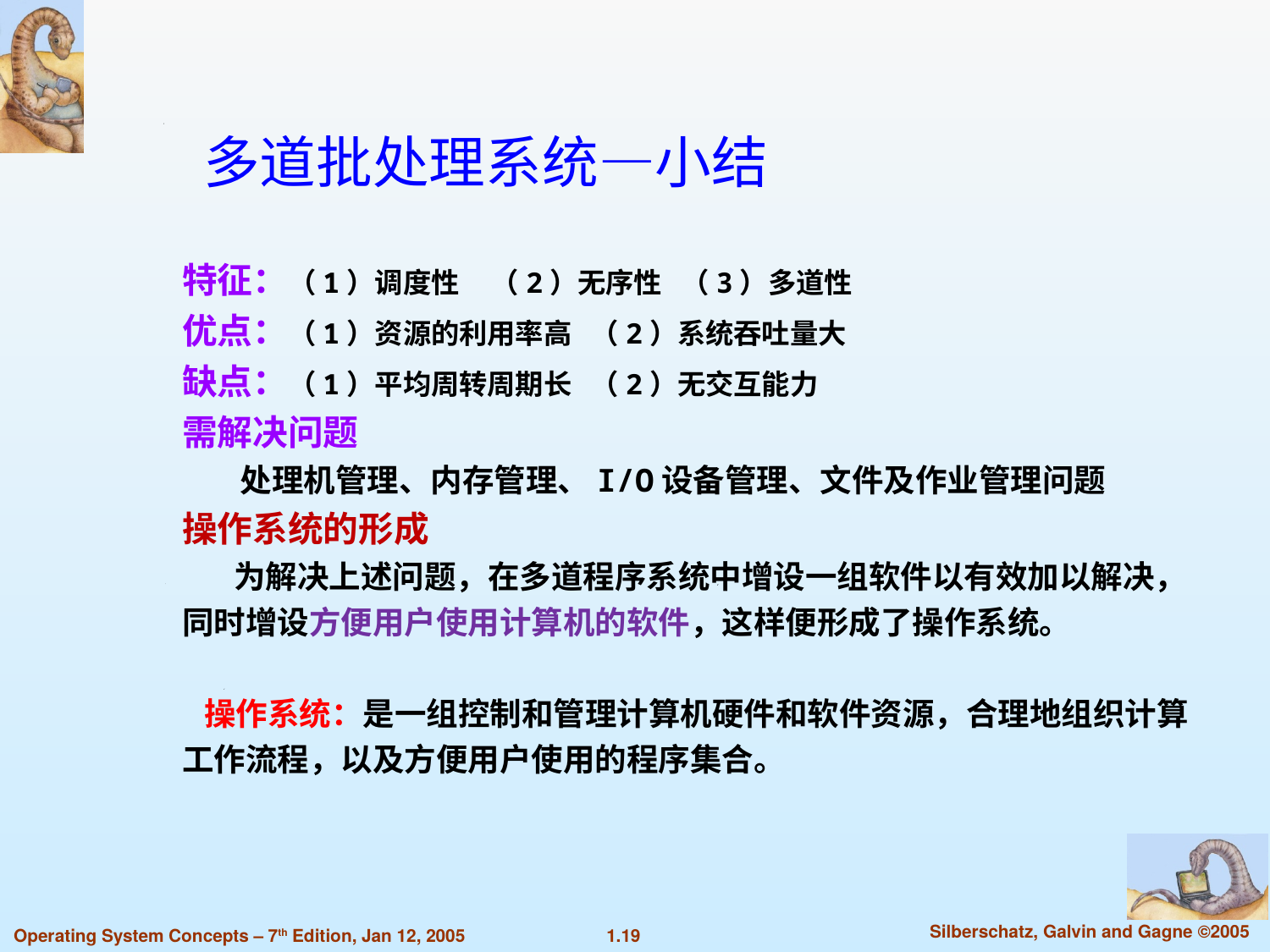

多道批处理系统—小结
特征：（1）调度性     （2）无序性   （3）多道性
优点：（1）资源的利用率高   （2）系统吞吐量大
缺点：（1）平均周转周期长   （2）无交互能力
需解决问题
       处理机管理、内存管理、I/O设备管理、文件及作业管理问题
操作系统的形成
        为解决上述问题，在多道程序系统中增设一组软件以有效加以解决，同时增设方便用户使用计算机的软件，这样便形成了操作系统。

  操作系统：是一组控制和管理计算机硬件和软件资源，合理地组织计算工作流程，以及方便用户使用的程序集合。